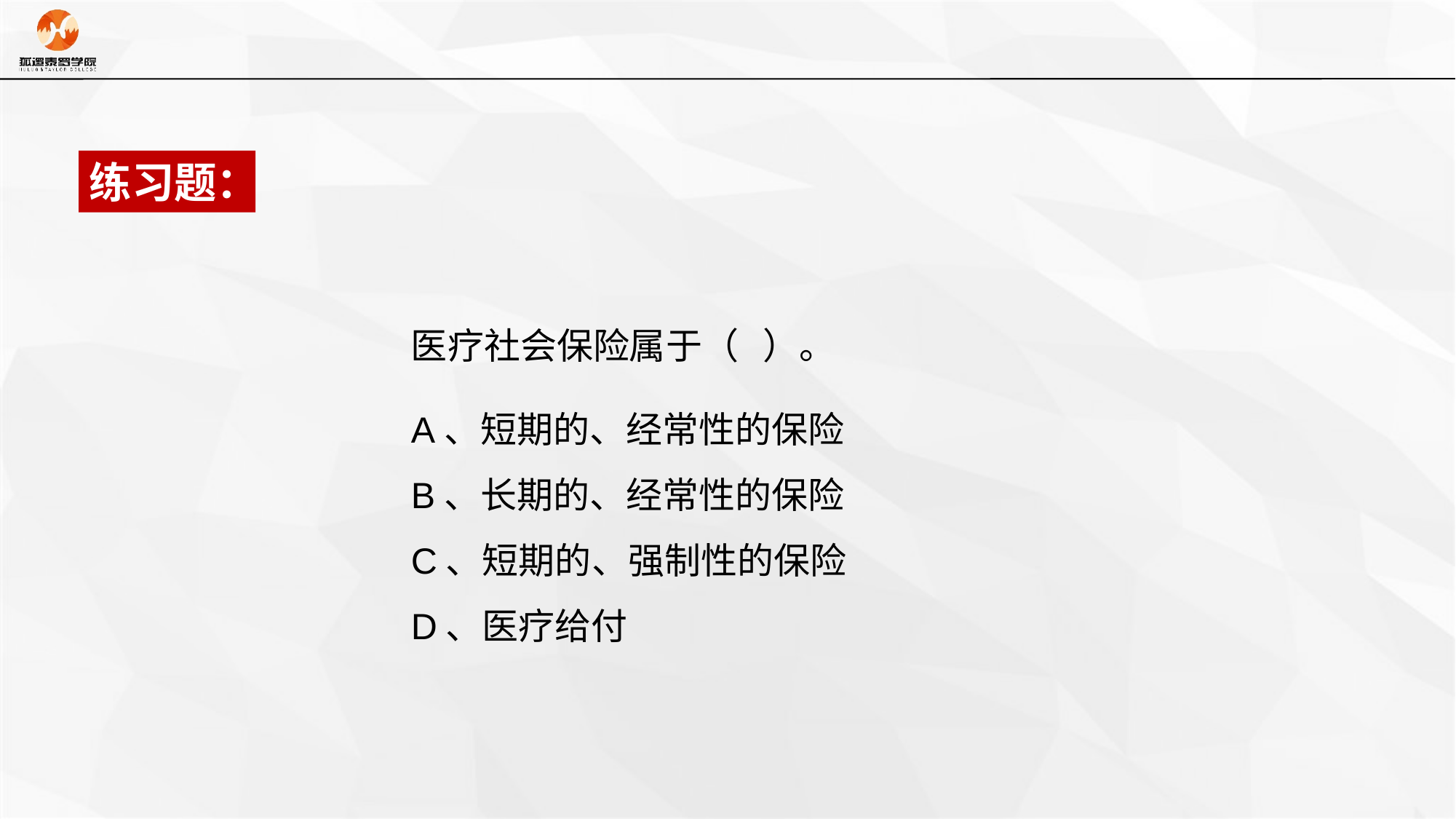

练习题：
医疗社会保险属于（   ）。
A、短期的、经常性的保险
B、长期的、经常性的保险
C、短期的、强制性的保险
D、医疗给付